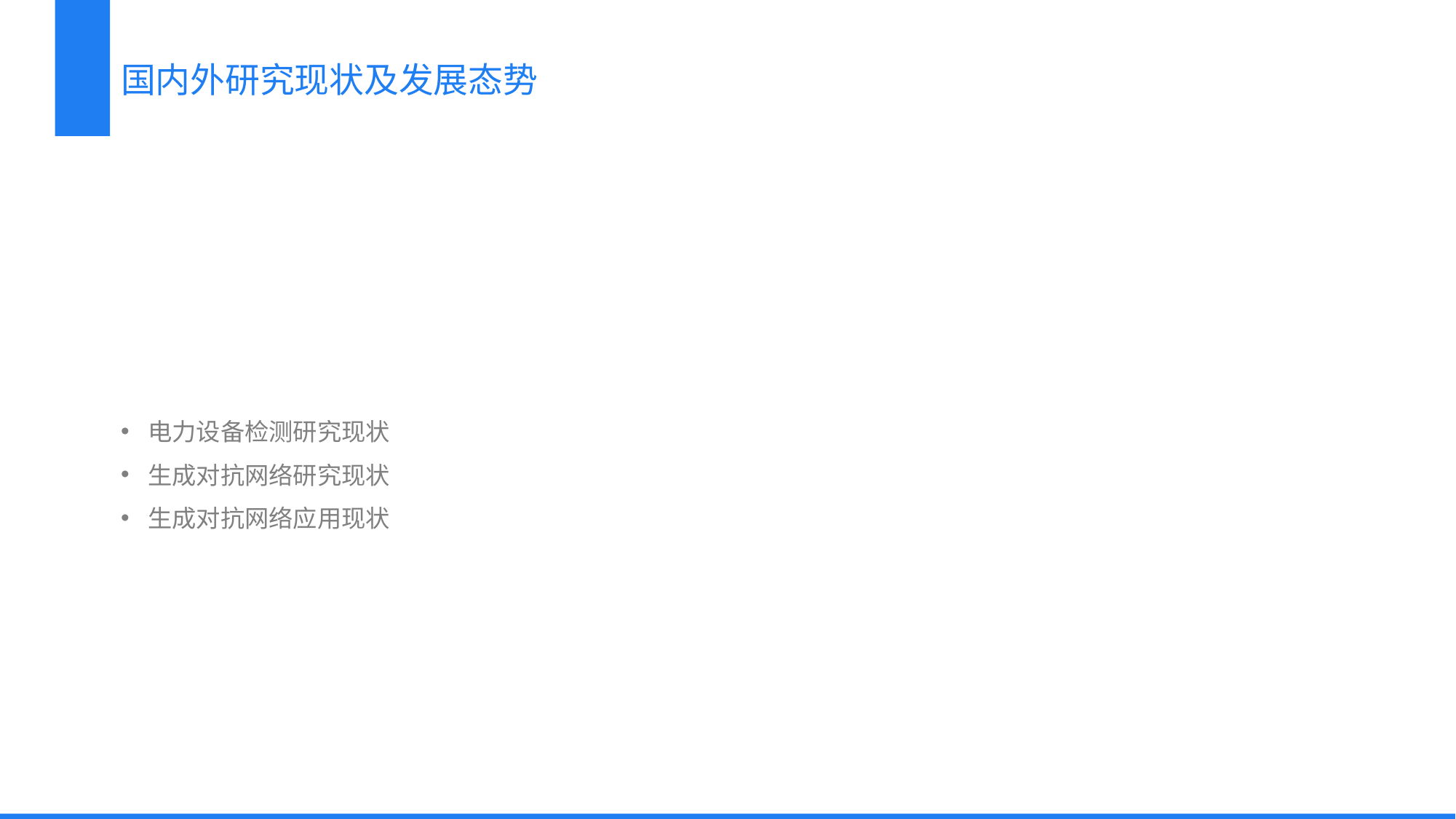

国内外研究现状及发展态势
电力设备检测研究现状
生成对抗网络研究现状
生成对抗网络应用现状